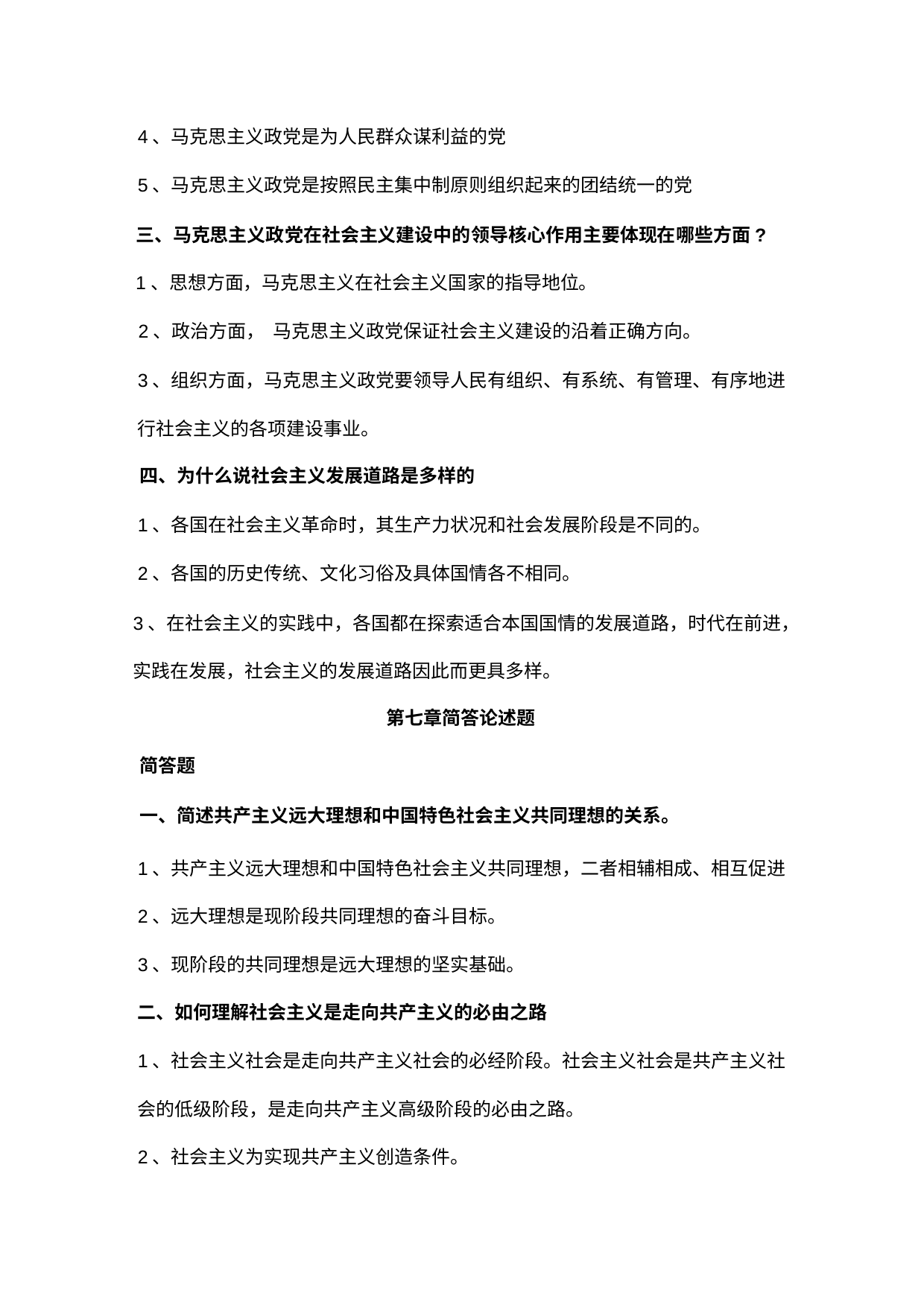

4、马克思主义政党是为人民群众谋利益的党
5、马克思主义政党是按照民主集中制原则组织起来的团结统一的党
三、马克思主义政党在社会主义建设中的领导核心作用主要体现在哪些方面?

1、思想方面，马克思主义在社会主义国家的指导地位。
2、政治方面，  马克思主义政党保证社会主义建设的沿着正确方向。
3、组织方面，马克思主义政党要领导人民有组织、有系统、有管理、有序地进

行社会主义的各项建设事业。
四、为什么说社会主义发展道路是多样的
1、各国在社会主义革命时，其生产力状况和社会发展阶段是不同的。

2、各国的历史传统、文化习俗及具体国情各不相同。
3、在社会主义的实践中，各国都在探索适合本国国情的发展道路，时代在前进，

实践在发展，社会主义的发展道路因此而更具多样。
第七章简答论述题
简答题
一、简述共产主义远大理想和中国特色社会主义共同理想的关系。
1、共产主义远大理想和中国特色社会主义共同理想，二者相辅相成、相互促进

2、远大理想是现阶段共同理想的奋斗目标。

3、现阶段的共同理想是远大理想的坚实基础。

二、如何理解社会主义是走向共产主义的必由之路
1、社会主义社会是走向共产主义社会的必经阶段。社会主义社会是共产主义社

会的低级阶段，是走向共产主义高级阶段的必由之路。

2、社会主义为实现共产主义创造条件。